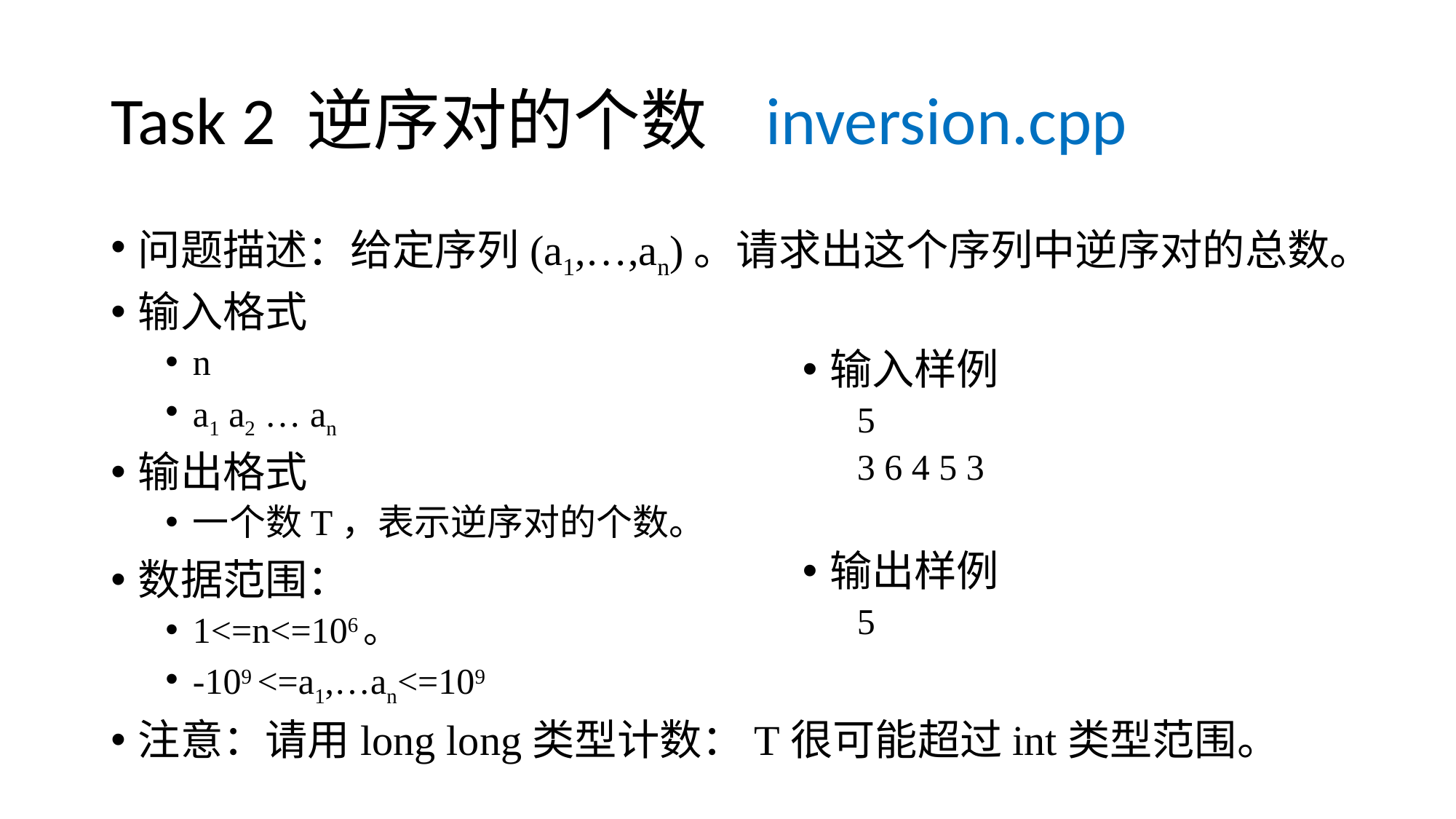

# Task 2 逆序对的个数	inversion.cpp
问题描述：给定序列(a1,…,an)。请求出这个序列中逆序对的总数。
输入格式
n
a1 a2 … an
输出格式
一个数T，表示逆序对的个数。
数据范围：
1<=n<=106。
-109 <=a1,…an<=109
注意：请用long long类型计数：T很可能超过int类型范围。
输入样例
5
3 6 4 5 3

输出样例
5